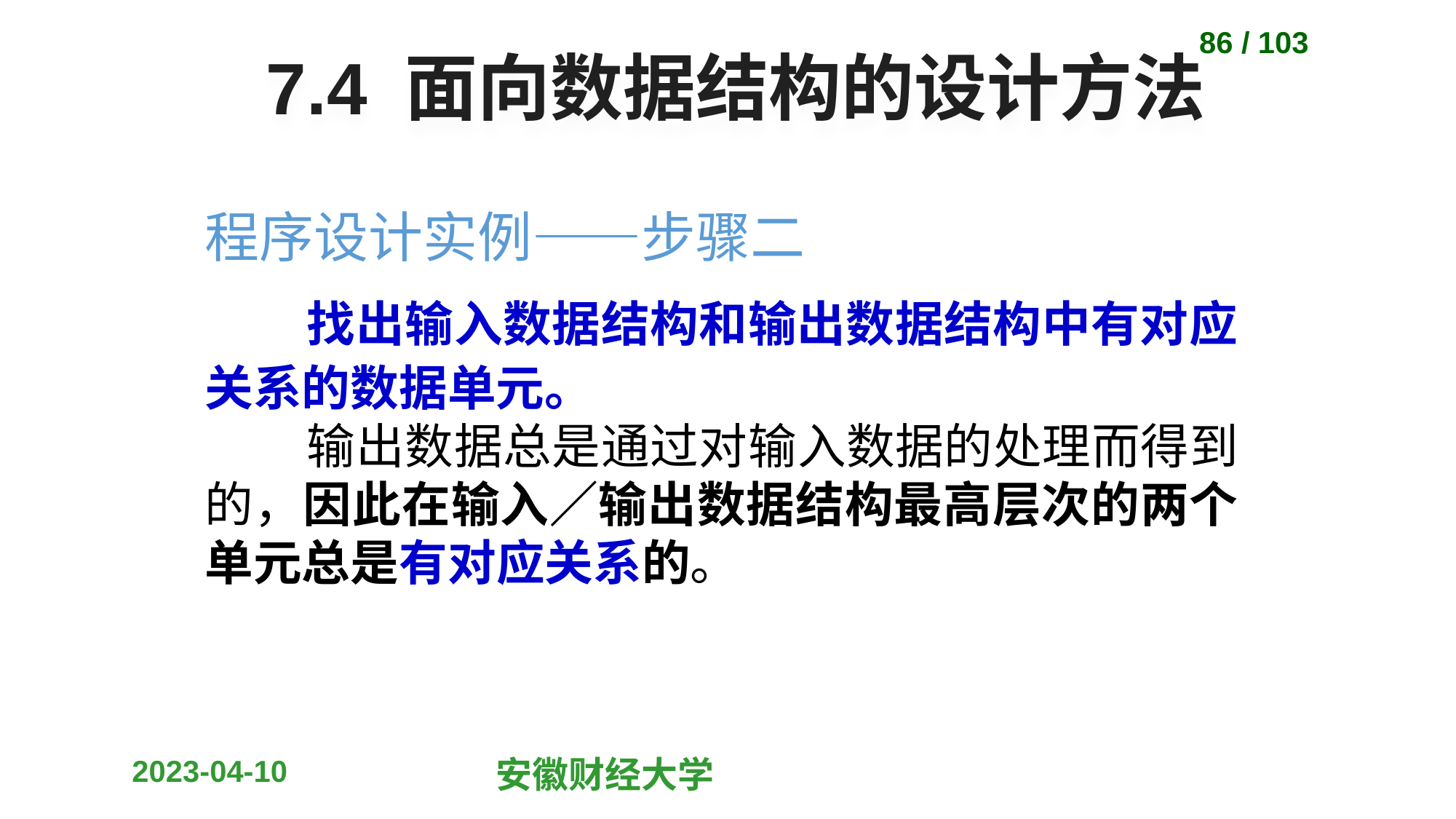

86 / 103
# 7.4 面向数据结构的设计方法
程序设计实例——步骤二
找出输入数据结构和输出数据结构中有对应关系的数据单元。
输出数据总是通过对输入数据的处理而得到的，因此在输入／输出数据结构最高层次的两个单元总是有对应关系的。
2023-04-10
安徽财经大学